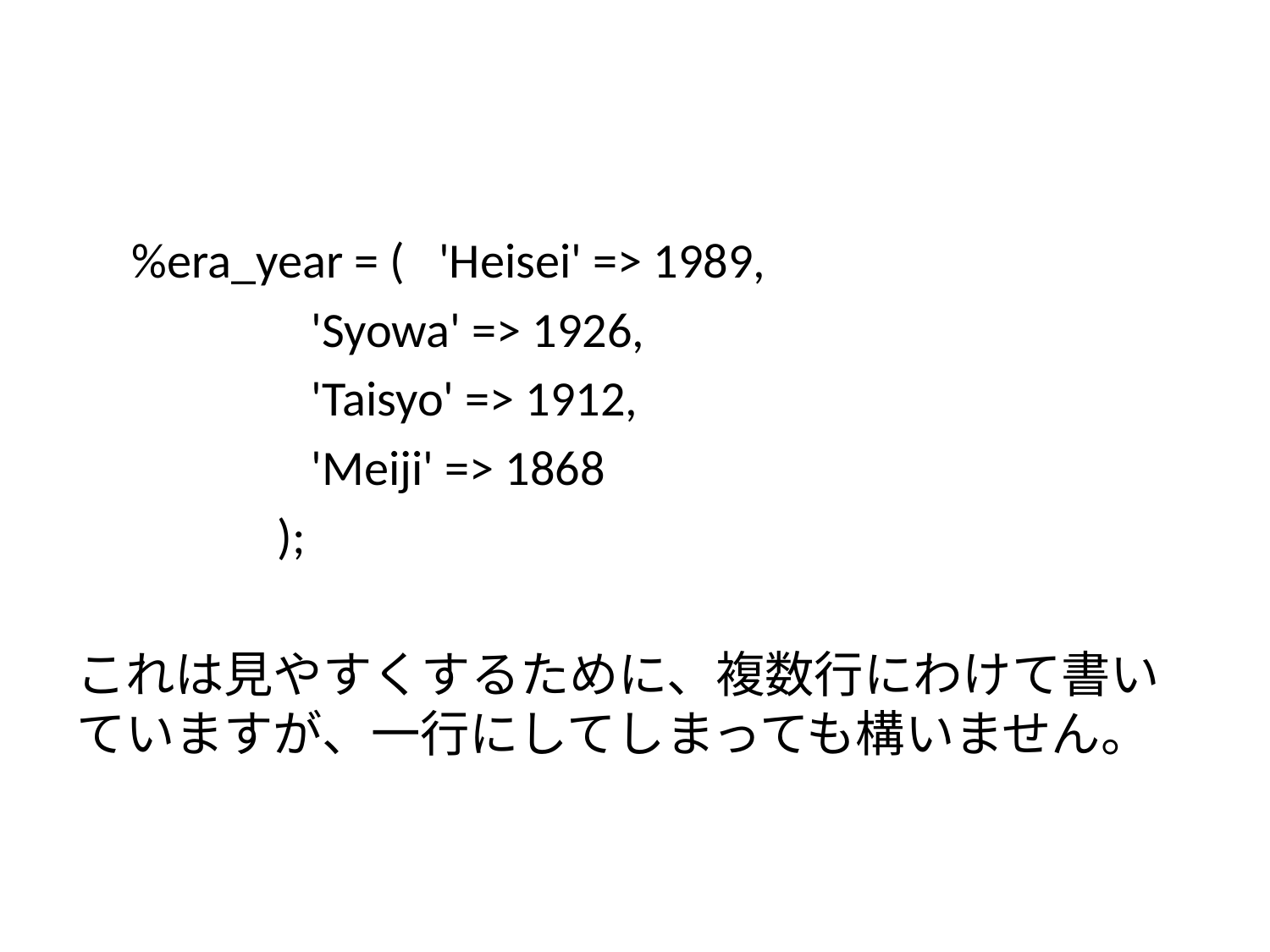

#
%era_year = (   'Heisei' => 1989,
                'Syowa' => 1926,
                'Taisyo' => 1912,
                'Meiji' => 1868
             );

これは見やすくするために、複数行にわけて書いていますが、一行にしてしまっても構いません。